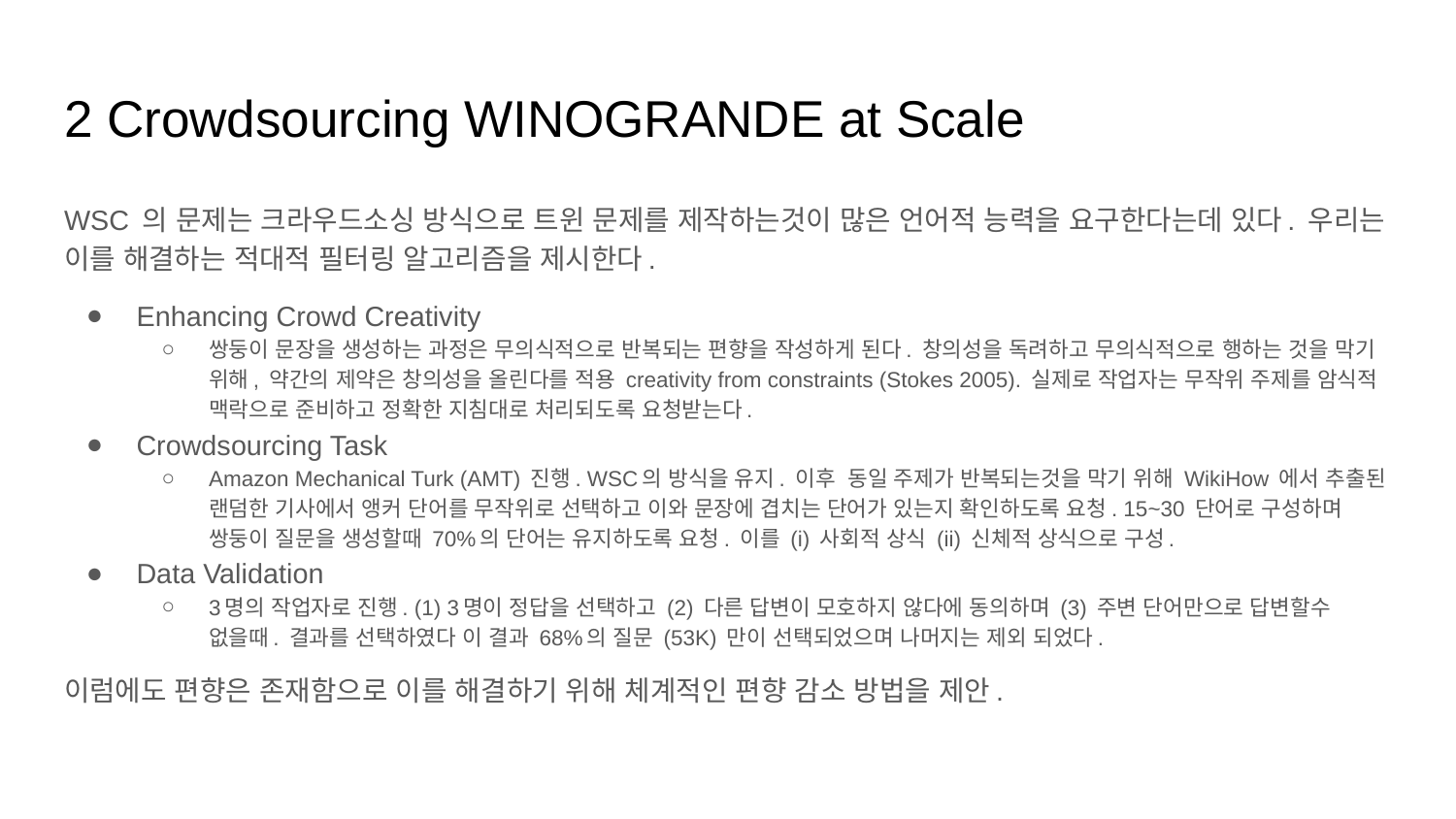

# 2 Crowdsourcing WINOGRANDE at Scale
WSC 의 문제는 크라우드소싱 방식으로 트윈 문제를 제작하는것이 많은 언어적 능력을 요구한다는데 있다. 우리는 이를 해결하는 적대적 필터링 알고리즘을 제시한다.
Enhancing Crowd Creativity
쌍둥이 문장을 생성하는 과정은 무의식적으로 반복되는 편향을 작성하게 된다. 창의성을 독려하고 무의식적으로 행하는 것을 막기 위해, 약간의 제약은 창의성을 올린다를 적용 creativity from constraints (Stokes 2005). 실제로 작업자는 무작위 주제를 암식적 맥락으로 준비하고 정확한 지침대로 처리되도록 요청받는다.
Crowdsourcing Task
Amazon Mechanical Turk (AMT) 진행. WSC의 방식을 유지. 이후  동일 주제가 반복되는것을 막기 위해 WikiHow 에서 추출된 랜덤한 기사에서 앵커 단어를 무작위로 선택하고 이와 문장에 겹치는 단어가 있는지 확인하도록 요청. 15~30 단어로 구성하며 쌍둥이 질문을 생성할때 70%의 단어는 유지하도록 요청. 이를 (i) 사회적 상식 (ii) 신체적 상식으로 구성.
Data Validation
3명의 작업자로 진행. (1) 3명이 정답을 선택하고 (2) 다른 답변이 모호하지 않다에 동의하며 (3) 주변 단어만으로 답변할수 없을때. 결과를 선택하였다 이 결과 68%의 질문 (53K) 만이 선택되었으며 나머지는 제외 되었다.
이럼에도 편향은 존재함으로 이를 해결하기 위해 체계적인 편향 감소 방법을 제안.